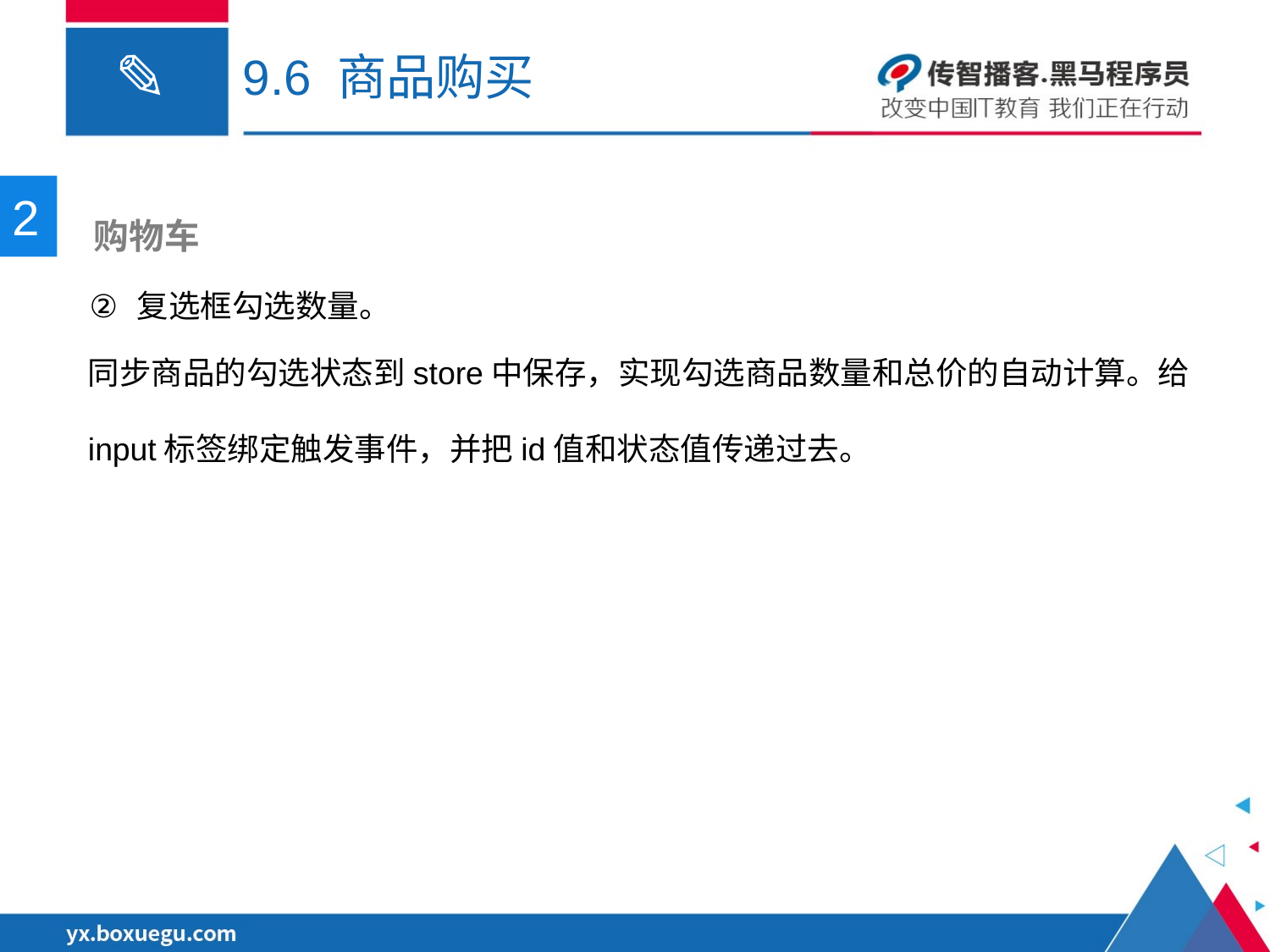

# 9.6 商品购买

2
  购物车
复选框勾选数量。
同步商品的勾选状态到store中保存，实现勾选商品数量和总价的自动计算。给input标签绑定触发事件，并把id值和状态值传递过去。